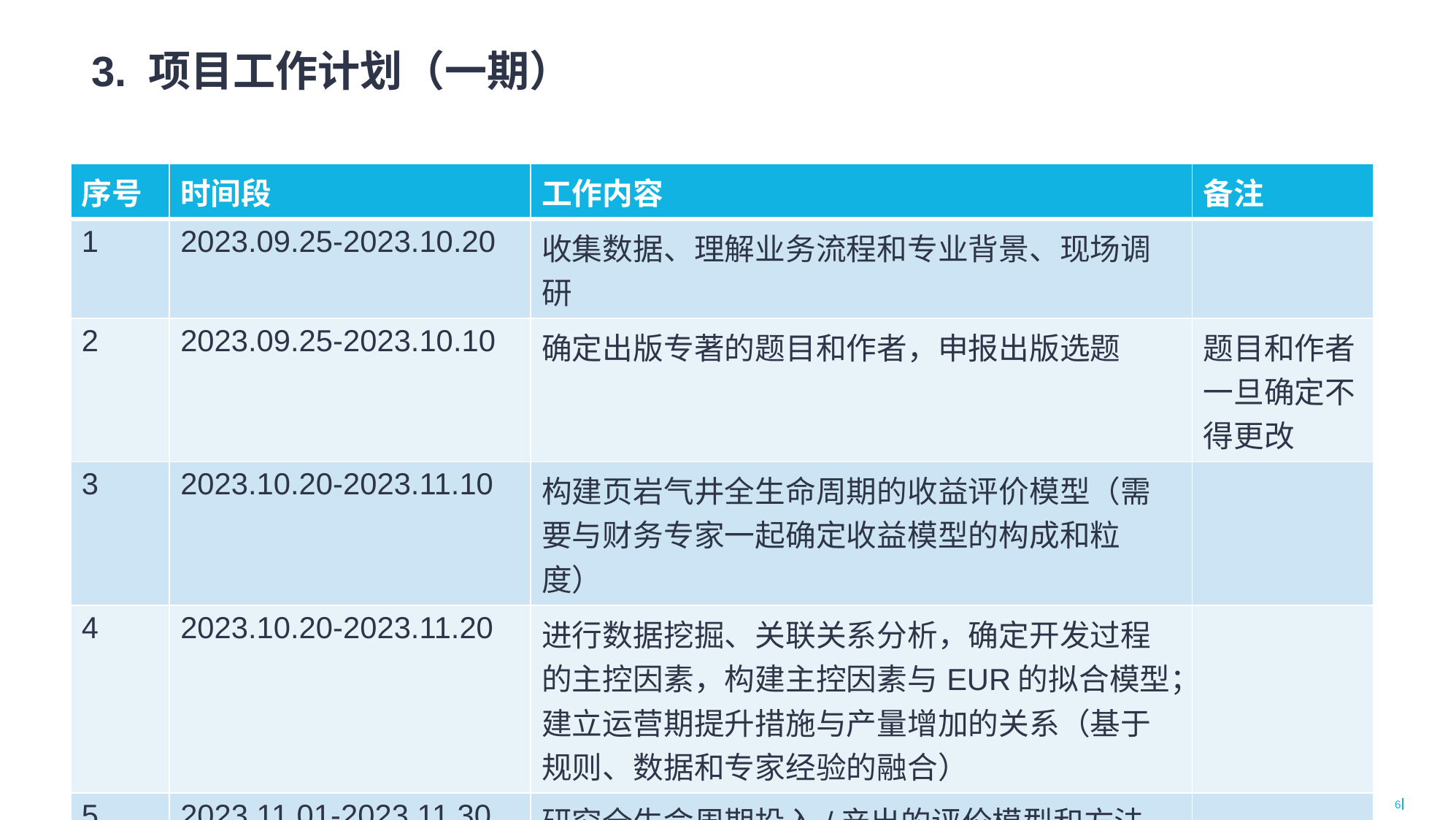

3. 项目工作计划（一期）

| 序号 | 时间段 | 工作内容 | 备注 |
| --- | --- | --- | --- |
| 1 | 2023.09.25-2023.10.20 | 收集数据、理解业务流程和专业背景、现场调研 |  |
| 2 | 2023.09.25-2023.10.10 | 确定出版专著的题目和作者，申报出版选题 | 题目和作者一旦确定不得更改 |
| 3 | 2023.10.20-2023.11.10 | 构建页岩气井全生命周期的收益评价模型（需要与财务专家一起确定收益模型的构成和粒度） |  |
| 4 | 2023.10.20-2023.11.20 | 进行数据挖掘、关联关系分析，确定开发过程的主控因素，构建主控因素与EUR的拟合模型；建立运营期提升措施与产量增加的关系（基于规则、数据和专家经验的融合） |  |
| 5 | 2023.11.01-2023.11.30 | 研究全生命周期投入/产出的评价模型和方法 |  |
| 6 | 2023.12.01-2023.12.30 | 完成项目研究成果 |  |
| 7 | 2023.10.10-2023.12.30 | 完成专著素材的搜集整理，并形成初稿 |  |